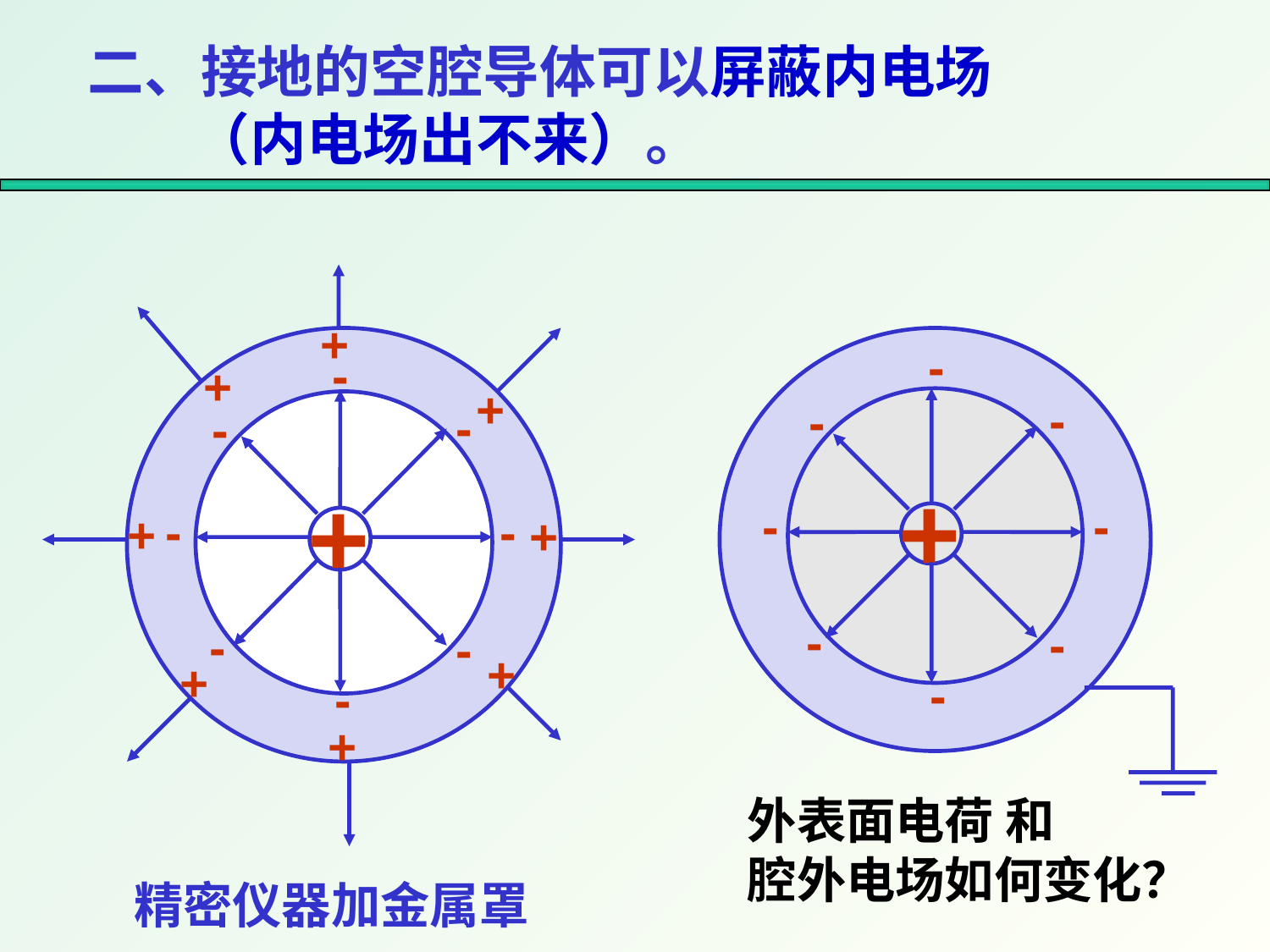

二、接地的空腔导体可以屏蔽内电场（内电场出不来）。

+

-
-
-
-
-
-
-
-
+
+

+
+
+

+
+

+

-
-
-
-
-
-
-
-

+

外表面电荷 和
腔外电场如何变化？
精密仪器加金属罩